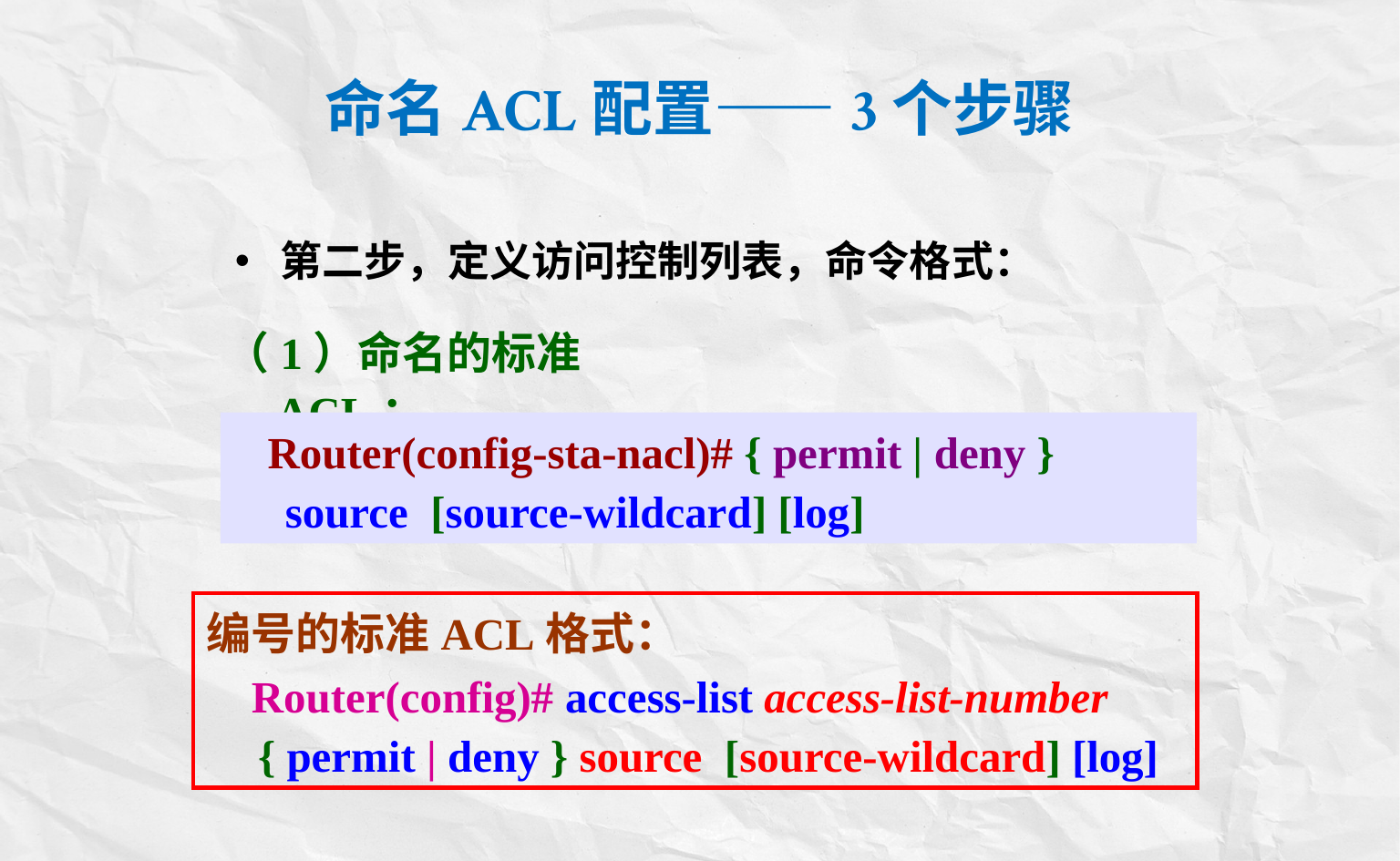

# 命名ACL配置——3个步骤
第二步，定义访问控制列表，命令格式：
（1）命名的标准ACL：
   Router(config-sta-nacl)# { permit | deny } source  [source-wildcard] [log]
编号的标准ACL格式：
    Router(config)# access-list access-list-number { permit | deny } source  [source-wildcard] [log]

37